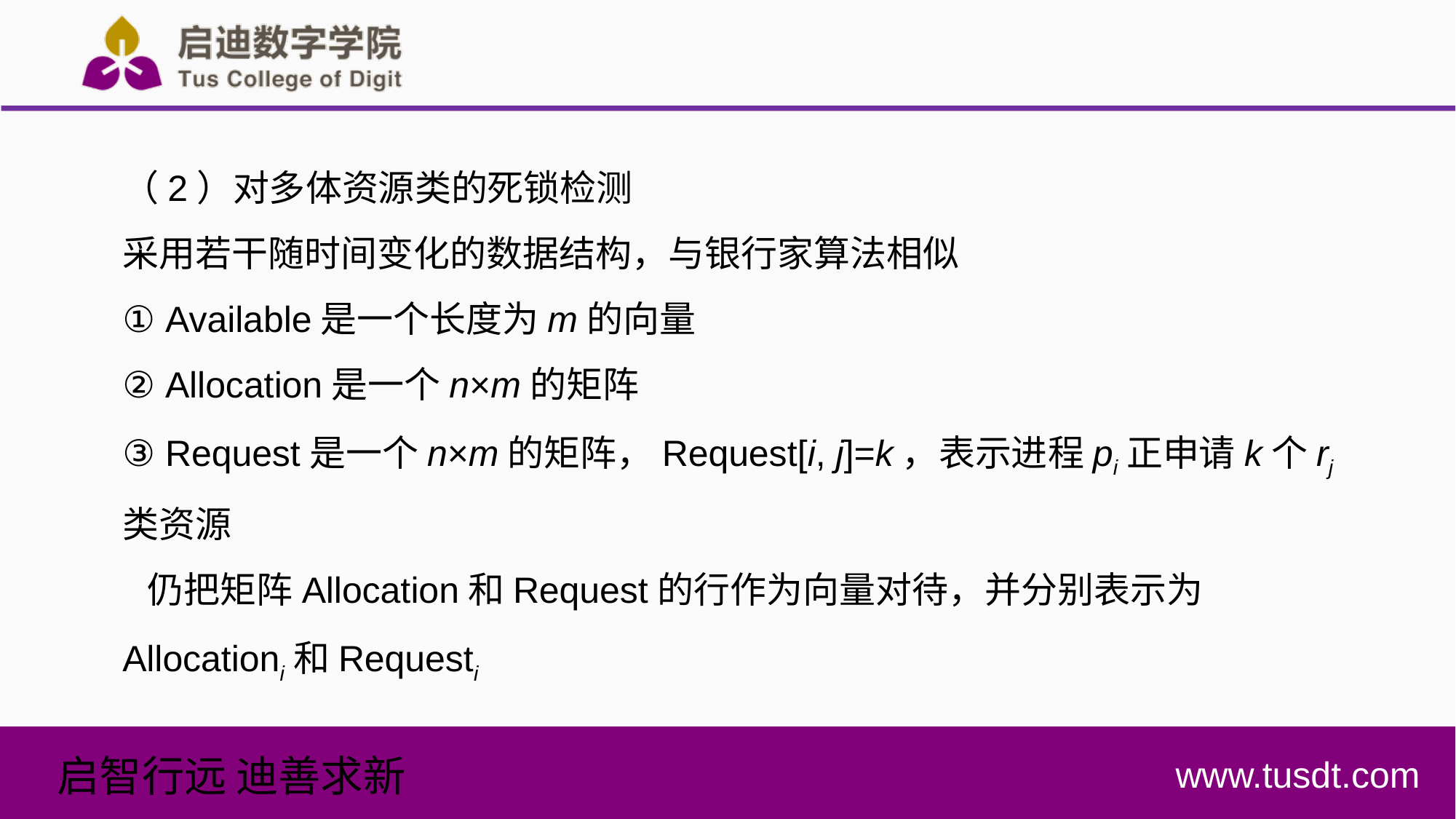

（2）对多体资源类的死锁检测
采用若干随时间变化的数据结构，与银行家算法相似
① Available是一个长度为m的向量
② Allocation是一个n×m的矩阵
③ Request是一个n×m的矩阵，Request[i, j]=k，表示进程pi正申请k个rj类资源
  仍把矩阵Allocation和Request的行作为向量对待，并分别表示为Allocationi和Requesti